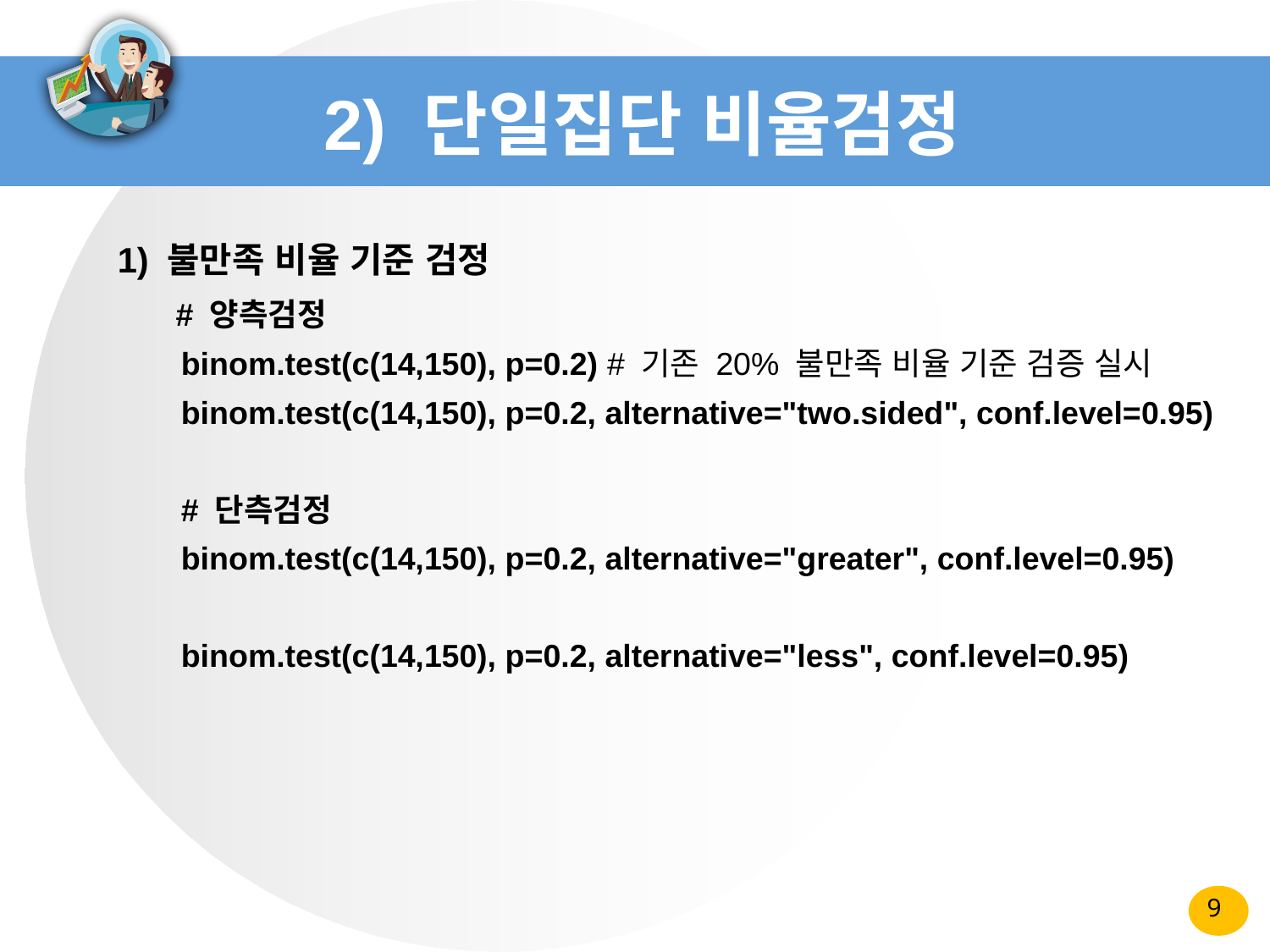

# 2) 단일집단 비율검정
1) 불만족 비율 기준 검정
      # 양측검정
binom.test(c(14,150), p=0.2) # 기존 20% 불만족 비율 기준 검증 실시
binom.test(c(14,150), p=0.2, alternative="two.sided", conf.level=0.95)

# 단측검정
binom.test(c(14,150), p=0.2, alternative="greater", conf.level=0.95)

binom.test(c(14,150), p=0.2, alternative="less", conf.level=0.95)
9